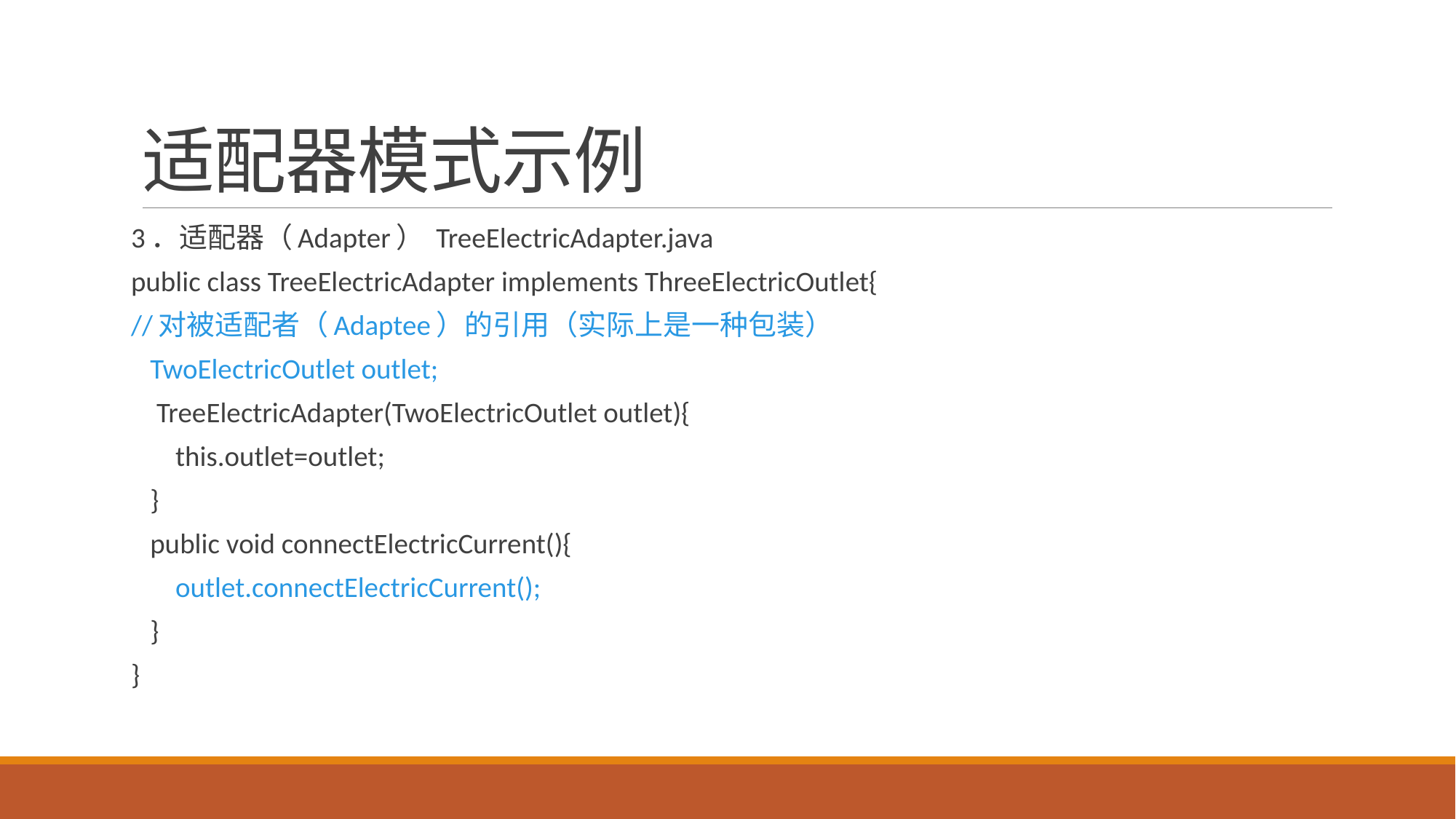

# 适配器模式示例
3．适配器（Adapter） TreeElectricAdapter.java
public class TreeElectricAdapter implements ThreeElectricOutlet{
//对被适配者（Adaptee）的引用（实际上是一种包装）
   TwoElectricOutlet outlet;
    TreeElectricAdapter(TwoElectricOutlet outlet){
       this.outlet=outlet;
   }
   public void connectElectricCurrent(){
       outlet.connectElectricCurrent();
   }
}